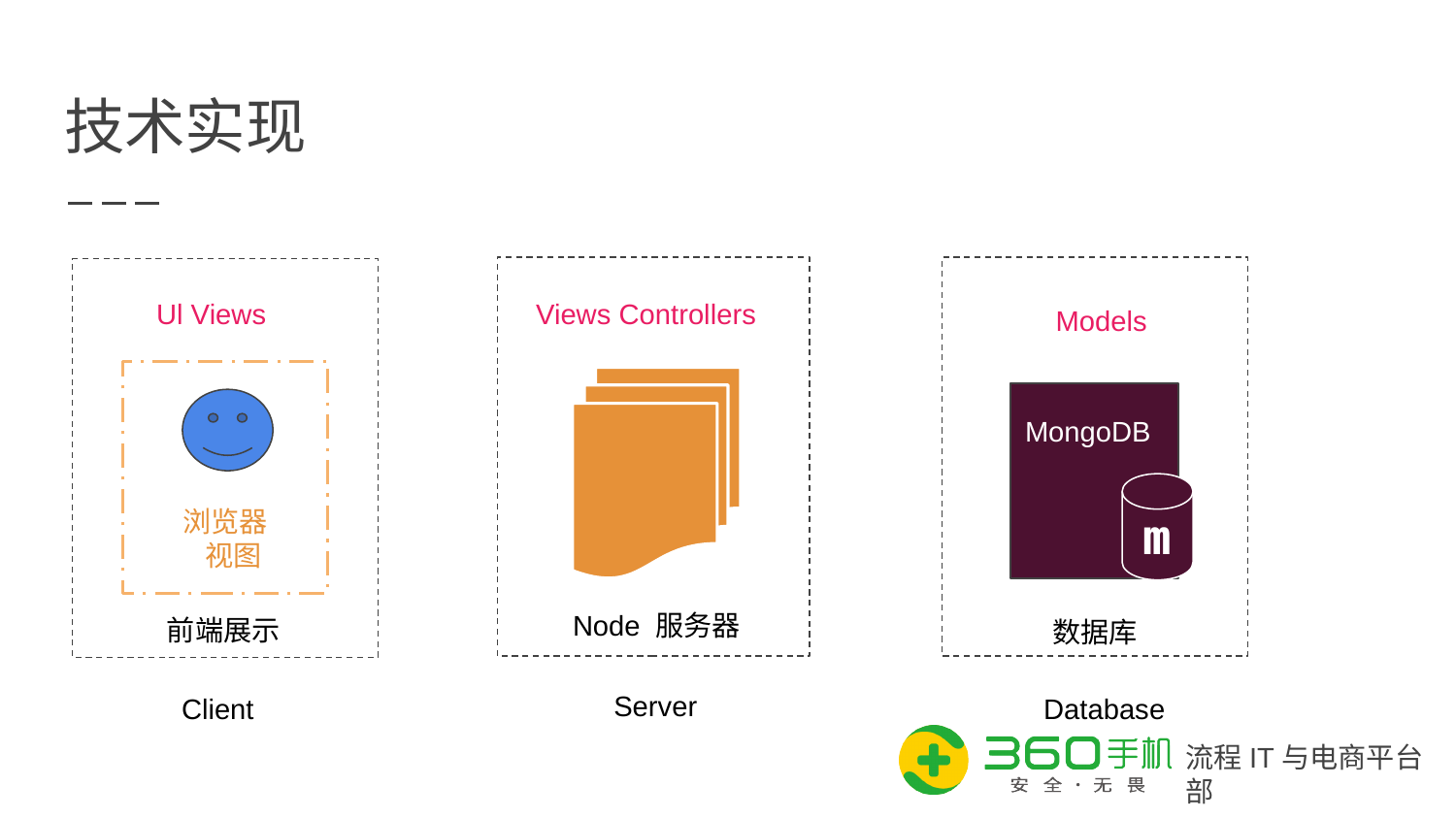

# 技术实现

Ul Views
   Views Controllers
Models

MongoDB

浏览器
  视图
m
Node 服务器
前端展示
数据库
Server
Client
Database